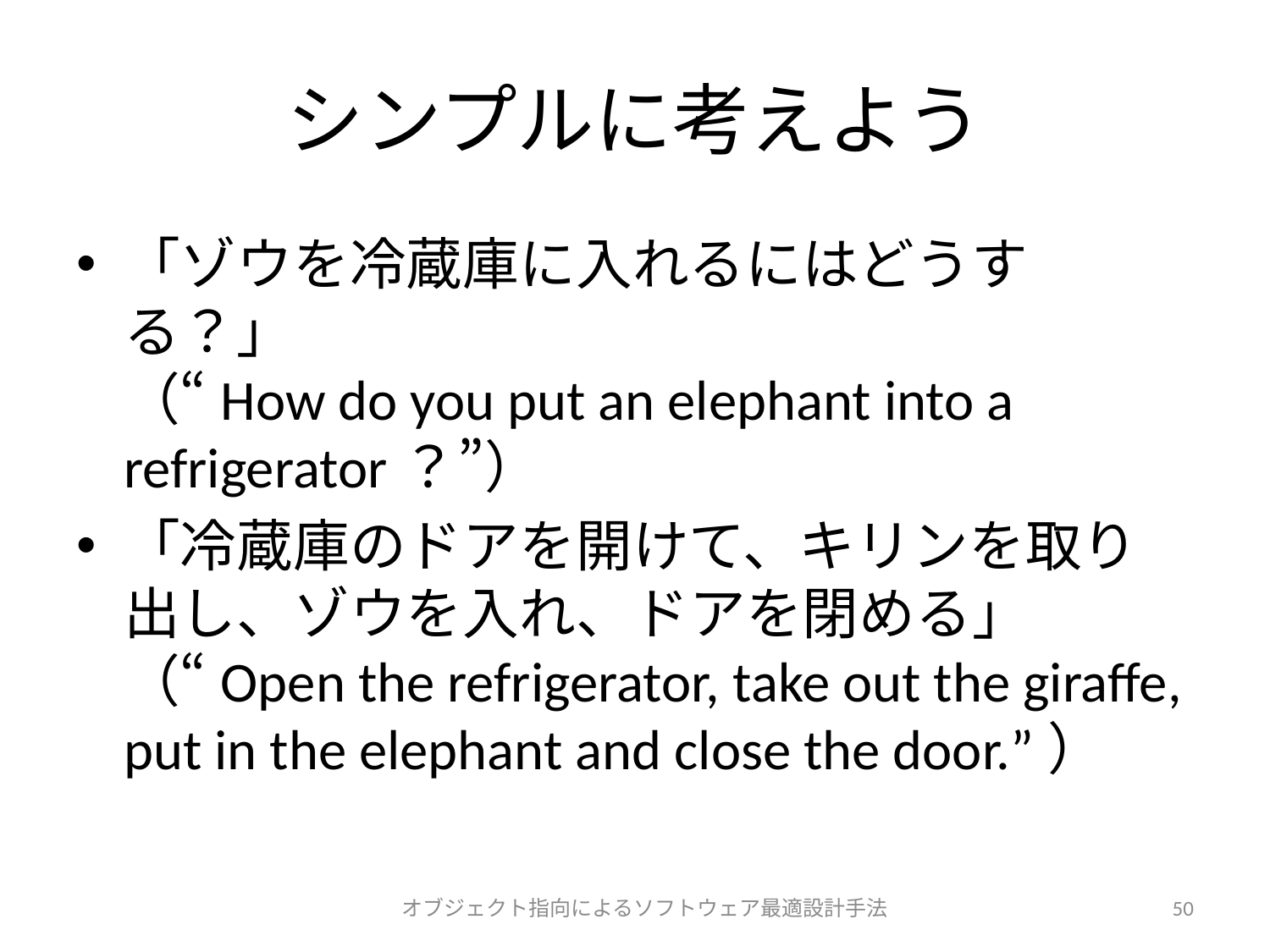

# シンプルに考えよう
「ゾウを冷蔵庫に入れるにはどうする？」
（“How do you put an elephant into a refrigerator？”）
「冷蔵庫のドアを開けて、キリンを取り出し、ゾウを入れ、ドアを閉める」
（“Open the refrigerator, take out the giraffe, put in the elephant and close the door.”）
オブジェクト指向によるソフトウェア最適設計手法
50